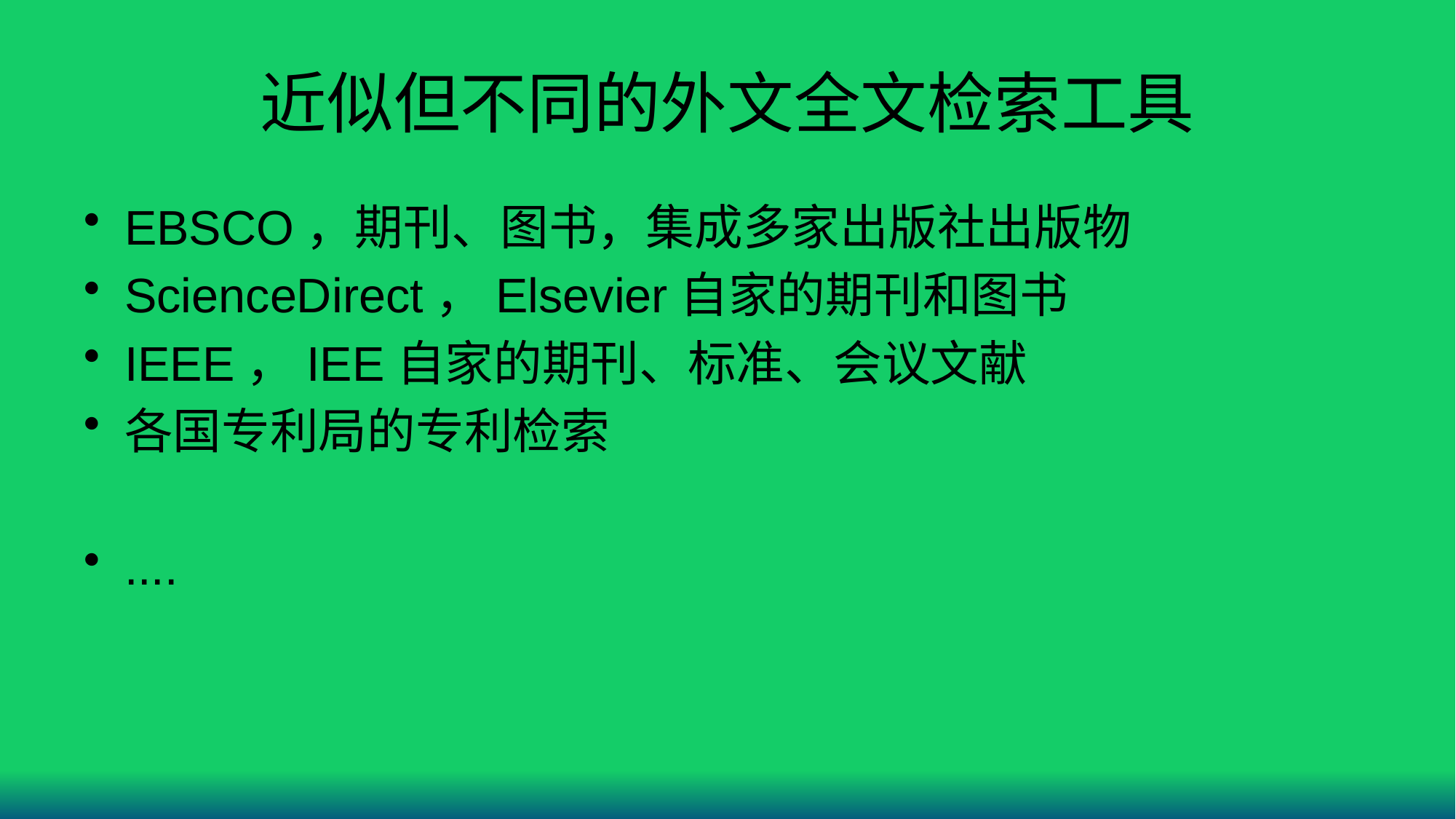

# 近似但不同的外文全文检索工具
EBSCO，期刊、图书，集成多家出版社出版物
ScienceDirect，Elsevier自家的期刊和图书
IEEE，IEE自家的期刊、标准、会议文献
各国专利局的专利检索

....